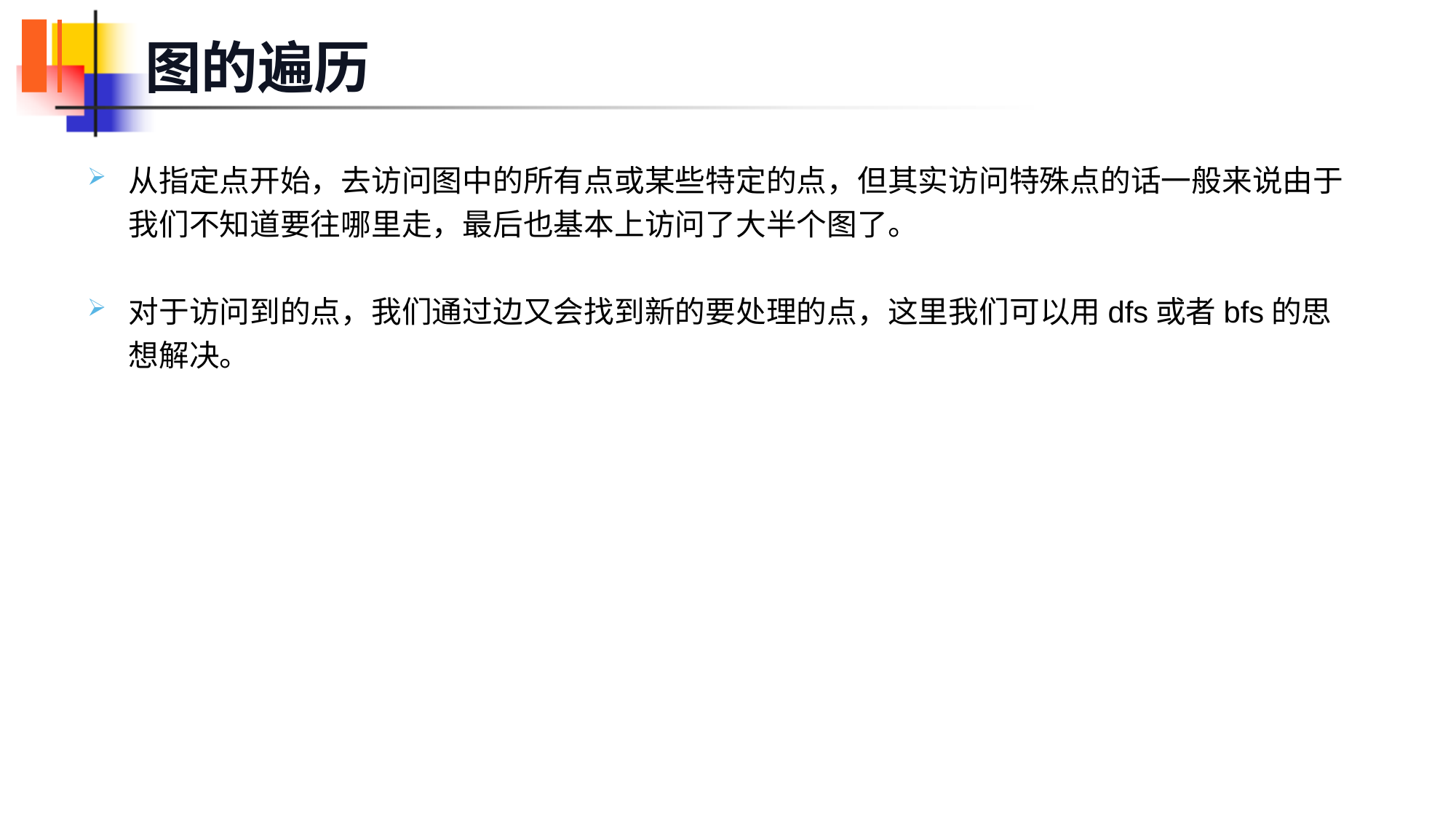

图的遍历

从指定点开始，去访问图中的所有点或某些特定的点，但其实访问特殊点的话一般来说由于我们不知道要往哪里走，最后也基本上访问了大半个图了。

对于访问到的点，我们通过边又会找到新的要处理的点，这里我们可以用dfs或者bfs的思想解决。